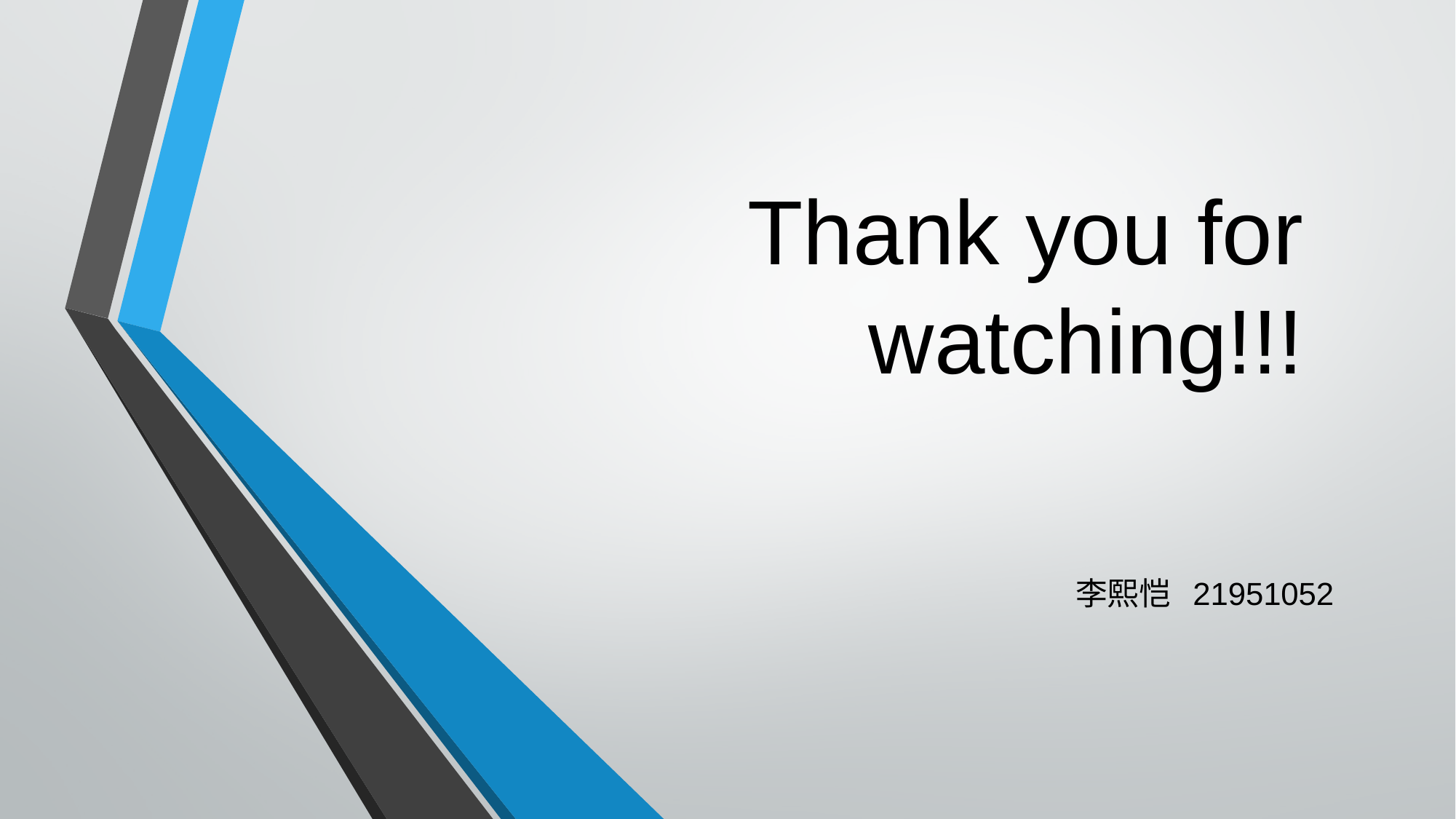

# Thank you for watching!!!
李熙恺  21951052